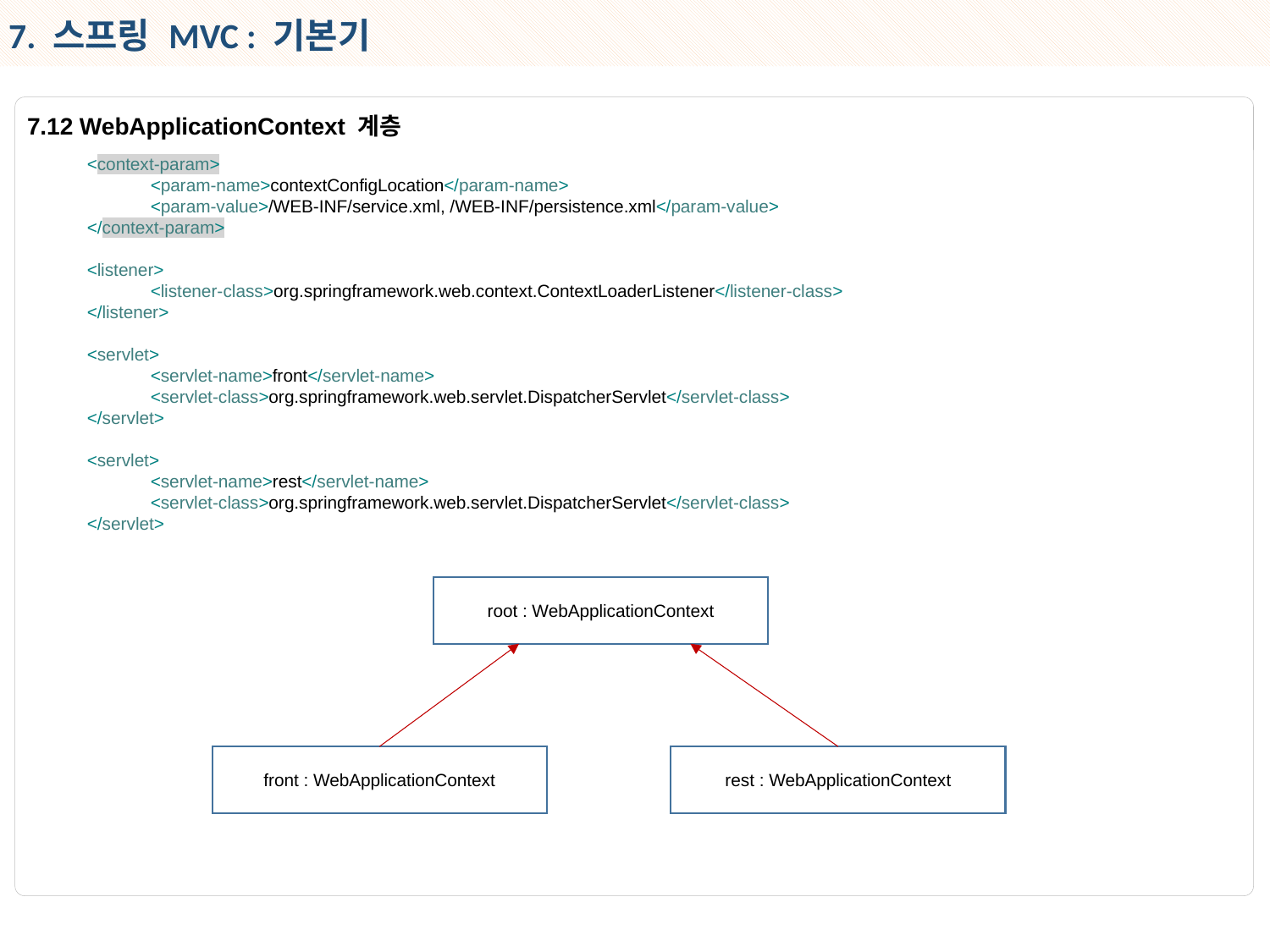

7. 스프링 MVC : 기본기
7.12 WebApplicationContext 계층
<context-param>
<param-name>contextConfigLocation</param-name>
<param-value>/WEB-INF/service.xml, /WEB-INF/persistence.xml</param-value>
</context-param>

<listener>
<listener-class>org.springframework.web.context.ContextLoaderListener</listener-class>
</listener>

<servlet>
<servlet-name>front</servlet-name>
<servlet-class>org.springframework.web.servlet.DispatcherServlet</servlet-class>
</servlet>

<servlet>
<servlet-name>rest</servlet-name>
<servlet-class>org.springframework.web.servlet.DispatcherServlet</servlet-class>
</servlet>
root : WebApplicationContext
front : WebApplicationContext
rest : WebApplicationContext